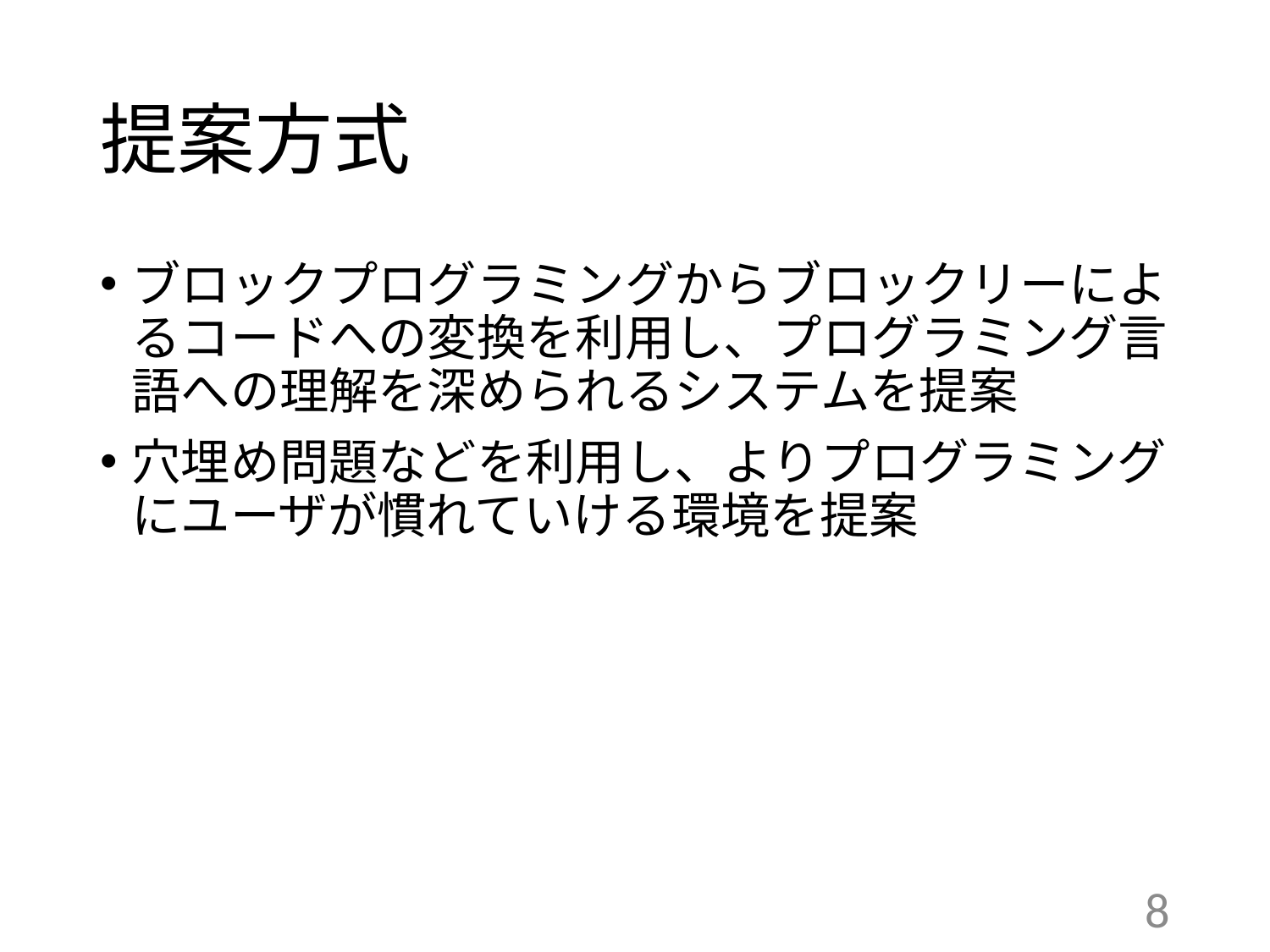

# 提案方式
ブロックプログラミングからブロックリーによるコードへの変換を利用し、プログラミング言語への理解を深められるシステムを提案
穴埋め問題などを利用し、よりプログラミングにユーザが慣れていける環境を提案

8